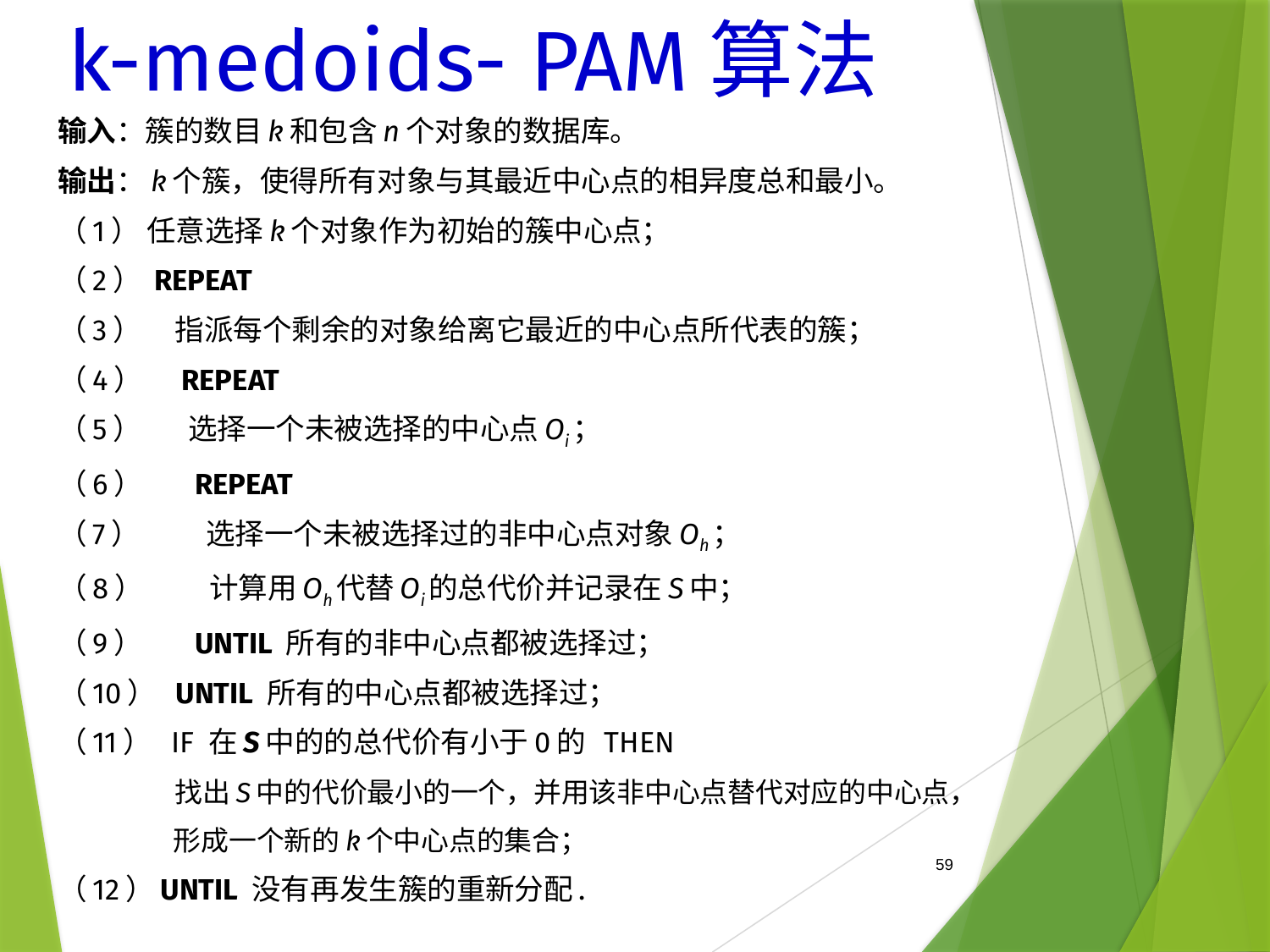

# k-medoids- PAM算法
输入：簇的数目k和包含n个对象的数据库。
输出：k个簇，使得所有对象与其最近中心点的相异度总和最小。
（1） 任意选择k个对象作为初始的簇中心点；
（2） REPEAT
（3）     指派每个剩余的对象给离它最近的中心点所代表的簇；
（4）     REPEAT
（5）       选择一个未被选择的中心点Oi；
（6）       REPEAT
（7）          选择一个未被选择过的非中心点对象Oh；
（8）          计算用Oh代替Oi的总代价并记录在S中；
（9）       UNTIL 所有的非中心点都被选择过；
（10）  UNTIL 所有的中心点都被选择过；
（11）  IF 在S中的的总代价有小于0的  THEN
                 找出S中的代价最小的一个，并用该非中心点替代对应的中心点，
                  形成一个新的k个中心点的集合；
（12）UNTIL 没有再发生簇的重新分配.
59